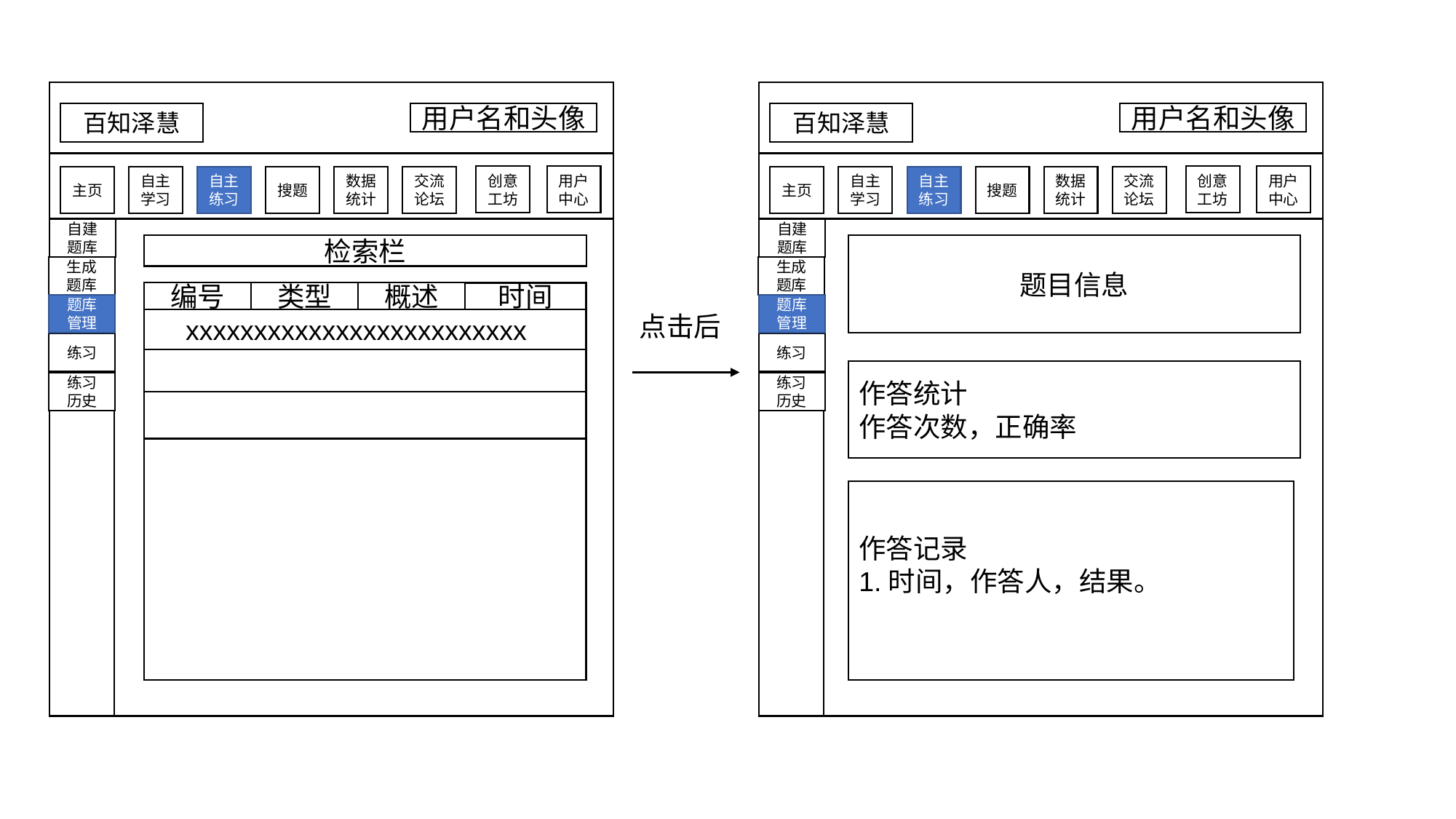

百知泽慧
用户名和头像
用户中心
主页
自主学习
自主练习
搜题
数据统计
交流论坛
自建题库
生成题库
题库管理
练习

百知泽慧
用户名和头像
用户中心
主页
自主学习
自主练习
搜题
数据统计
交流论坛
自建题库
生成题库
题库管理
练习
创意工坊
创意工坊
检索栏
题目信息
编号
类型
概述

时间
点击后
xxxxxxxxxxxxxxxxxxxxxxxxx
作答统计
作答次数，正确率
练习历史
练习历史
作答记录
1.时间，作答人，结果。